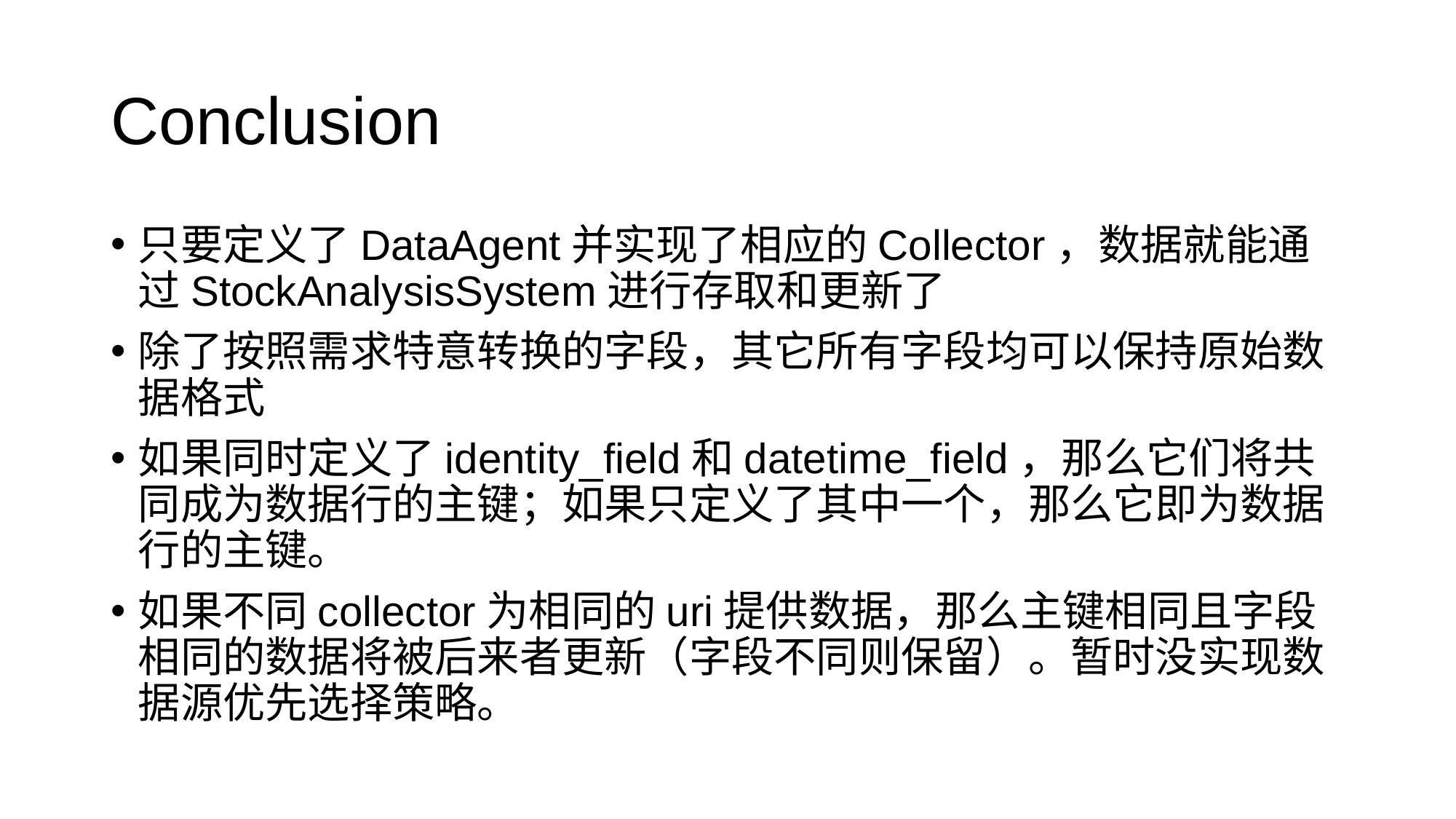

# Conclusion
只要定义了DataAgent并实现了相应的Collector，数据就能通过StockAnalysisSystem进行存取和更新了
除了按照需求特意转换的字段，其它所有字段均可以保持原始数据格式
如果同时定义了identity_field和datetime_field，那么它们将共同成为数据行的主键；如果只定义了其中一个，那么它即为数据行的主键。
如果不同collector为相同的uri提供数据，那么主键相同且字段相同的数据将被后来者更新（字段不同则保留）。暂时没实现数据源优先选择策略。